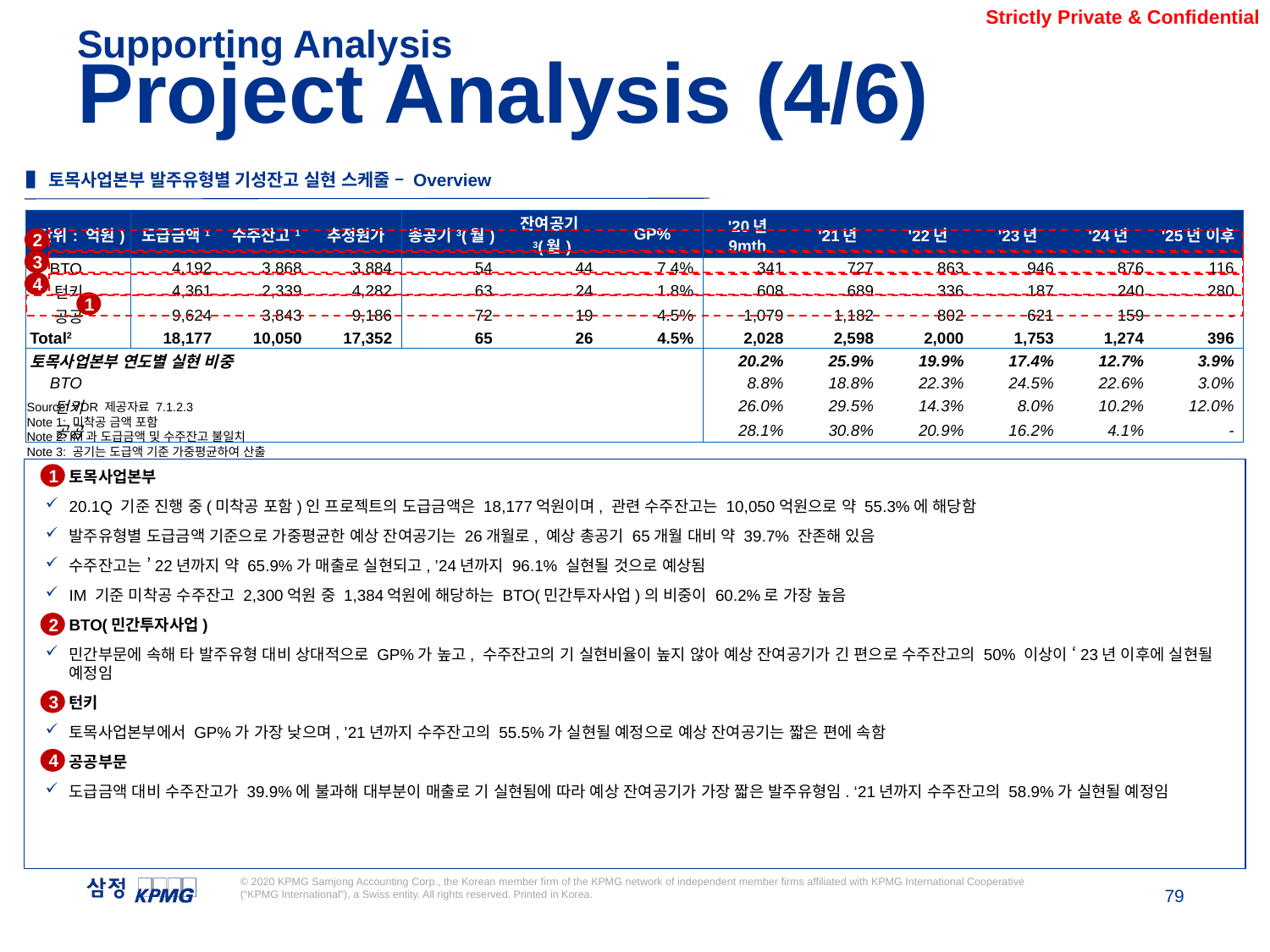

Supporting Analysis
Project Analysis (4/6)
▌토목사업본부 발주유형별 기성잔고 실현 스케줄 – Overview

| (단위: 억원) | 도급금액1 | 수주잔고1 | 추정원가 | 총공기3(월) | 잔여공기3(월) | GP% | '20년 9mth | '21년 | '22년 | '23년 | '24년 | '25년 이후 |
| --- | --- | --- | --- | --- | --- | --- | --- | --- | --- | --- | --- | --- |
| BTO | 4,192 | 3,868 | 3,884 | 54 | 44 | 7.4% | 341 | 727 | 863 | 946 | 876 | 116 |
| 턴키 | 4,361 | 2,339 | 4,282 | 63 | 24 | 1.8% | 608 | 689 | 336 | 187 | 240 | 280 |
| 공공 | 9,624 | 3,843 | 9,186 | 72 | 19 | 4.5% | 1,079 | 1,182 | 802 | 621 | 159 | - |
| Total2 | 18,177 | 10,050 | 17,352 | 65 | 26 | 4.5% | 2,028 | 2,598 | 2,000 | 1,753 | 1,274 | 396 |
| 토목사업본부 연도별 실현 비중 |  |  |  |  |  |  | 20.2% | 25.9% | 19.9% | 17.4% | 12.7% | 3.9% |
| BTO |  |  |  |  |  |  | 8.8% | 18.8% | 22.3% | 24.5% | 22.6% | 3.0% |
| 턴키 |  |  |  |  |  |  | 26.0% | 29.5% | 14.3% | 8.0% | 10.2% | 12.0% |
| 공공 |  |  |  |  |  |  | 28.1% | 30.8% | 20.9% | 16.2% | 4.1% | - |
2

3

4

1

Source: VDR 제공자료 7.1.2.3
Note 1: 미착공 금액 포함
Note 2: IM과 도급금액 및 수주잔고 불일치
Note 3: 공기는 도급액 기준 가중평균하여 산출

토목사업본부
20.1Q 기준 진행 중(미착공 포함)인 프로젝트의 도급금액은 18,177억원이며, 관련 수주잔고는 10,050억원으로 약 55.3%에 해당함
발주유형별 도급금액 기준으로 가중평균한 예상 잔여공기는 26개월로, 예상 총공기 65개월 대비 약 39.7% 잔존해 있음
수주잔고는 ’22년까지 약 65.9%가 매출로 실현되고, ’24년까지 96.1% 실현될 것으로 예상됨
IM 기준 미착공 수주잔고 2,300억원 중 1,384억원에 해당하는 BTO(민간투자사업)의 비중이 60.2%로 가장 높음
BTO(민간투자사업)
민간부문에 속해 타 발주유형 대비 상대적으로 GP%가 높고, 수주잔고의 기 실현비율이 높지 않아 예상 잔여공기가 긴 편으로 수주잔고의 50% 이상이 ‘23년 이후에 실현될 예정임
턴키
토목사업본부에서 GP%가 가장 낮으며, ’21년까지 수주잔고의 55.5%가 실현될 예정으로 예상 잔여공기는 짧은 편에 속함
공공부문
도급금액 대비 수주잔고가 39.9%에 불과해 대부분이 매출로 기 실현됨에 따라 예상 잔여공기가 가장 짧은 발주유형임. ‘21년까지 수주잔고의 58.9%가 실현될 예정임
1
2
3
4